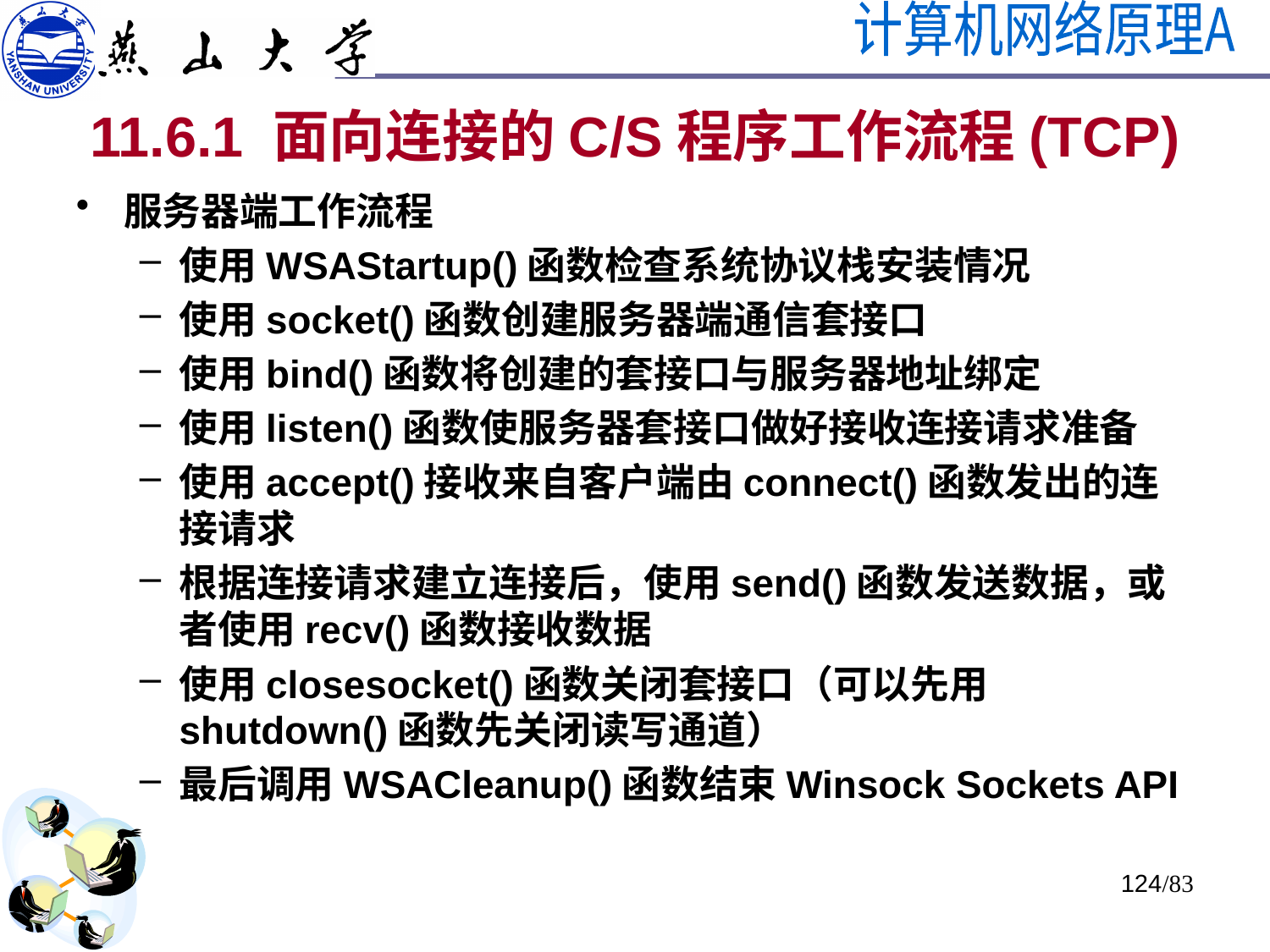

# 11.6.1 面向连接的C/S程序工作流程(TCP)
服务器端工作流程
使用WSAStartup()函数检查系统协议栈安装情况
使用socket()函数创建服务器端通信套接口
使用bind()函数将创建的套接口与服务器地址绑定
使用listen()函数使服务器套接口做好接收连接请求准备
使用accept()接收来自客户端由connect()函数发出的连接请求
根据连接请求建立连接后，使用send()函数发送数据，或者使用recv()函数接收数据
使用closesocket()函数关闭套接口（可以先用shutdown()函数先关闭读写通道）
最后调用WSACleanup()函数结束Winsock Sockets API
124/83